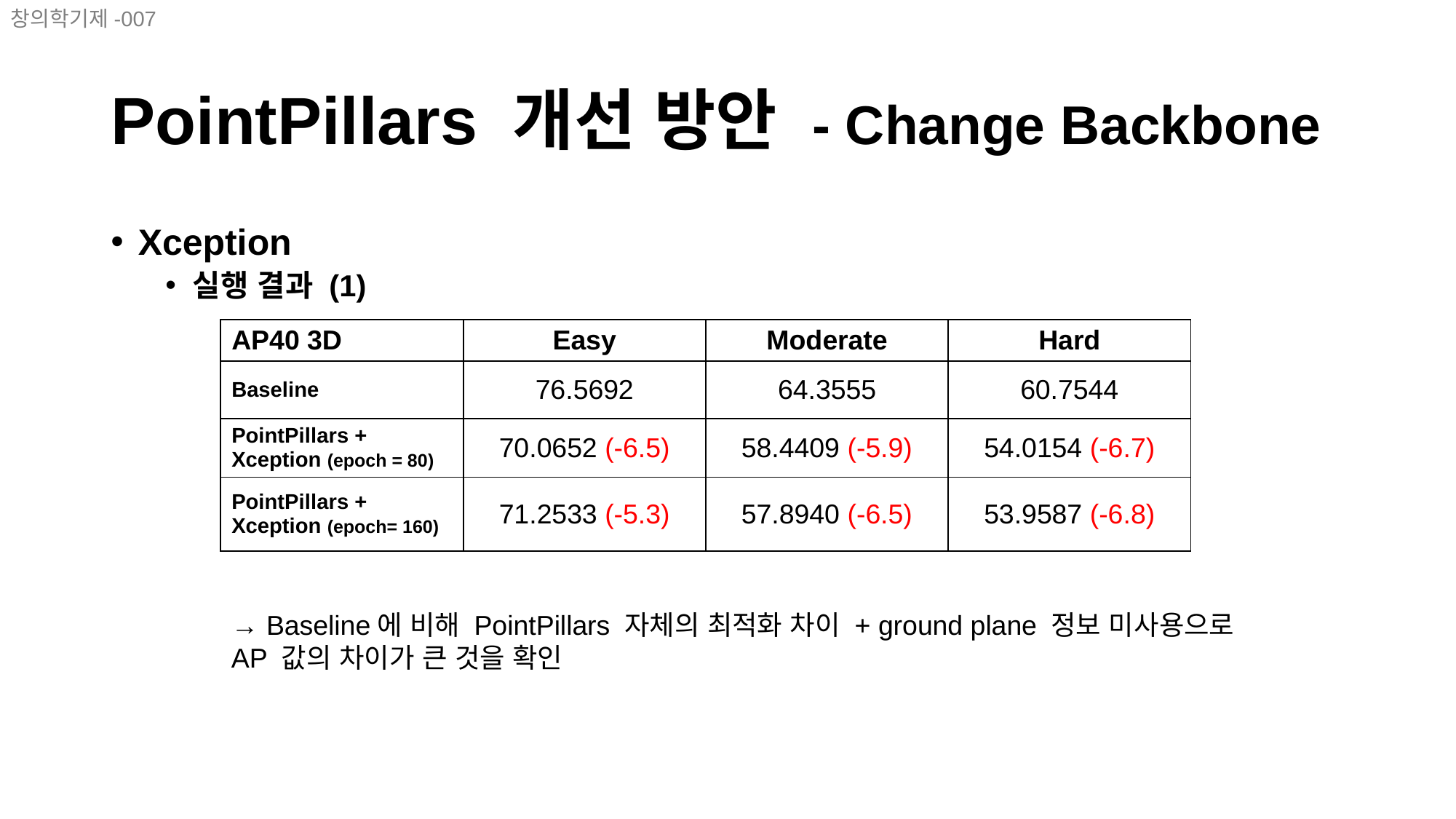

창의학기제-007
# PointPillars 개선 방안 - Change Backbone
Xception
실행 결과 (1)

| AP40 3D | Easy | Moderate | Hard |
| --- | --- | --- | --- |
| Baseline | 76.5692 | 64.3555 | 60.7544 |
| PointPillars + Xception (epoch = 80) | 70.0652 (-6.5) | 58.4409 (-5.9) | 54.0154 (-6.7) |
| PointPillars + Xception (epoch= 160) | 71.2533 (-5.3) | 57.8940 (-6.5) | 53.9587 (-6.8) |
→ Baseline에 비해 PointPillars 자체의 최적화 차이 + ground plane 정보 미사용으로 AP 값의 차이가 큰 것을 확인